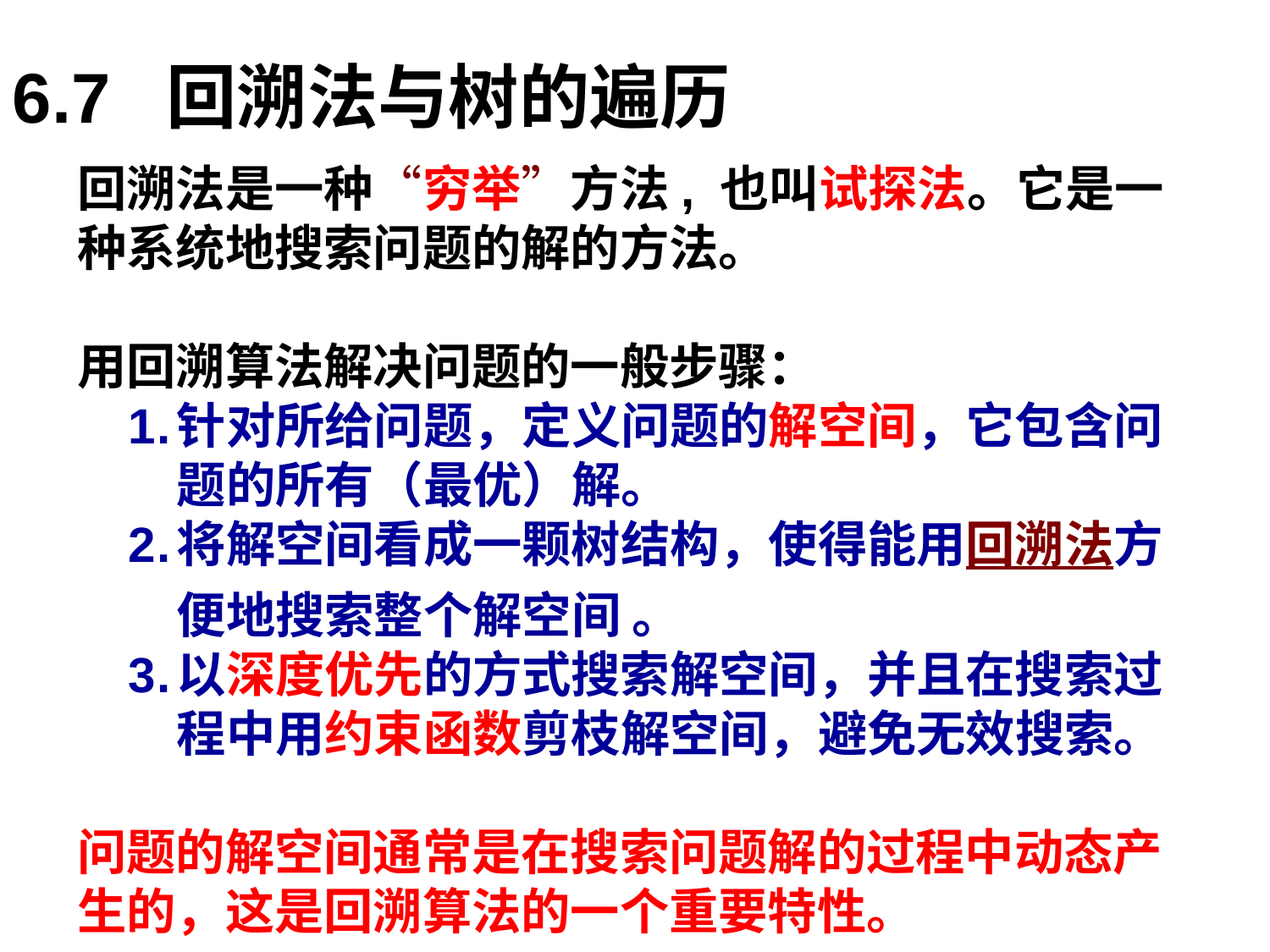

6.7  回溯法与树的遍历
回溯法是一种“穷举”方法, 也叫试探法。它是一种系统地搜索问题的解的方法。

用回溯算法解决问题的一般步骤：
针对所给问题，定义问题的解空间，它包含问题的所有（最优）解。
将解空间看成一颗树结构，使得能用回溯法方便地搜索整个解空间 。
以深度优先的方式搜索解空间，并且在搜索过程中用约束函数剪枝解空间，避免无效搜索。

问题的解空间通常是在搜索问题解的过程中动态产生的，这是回溯算法的一个重要特性。